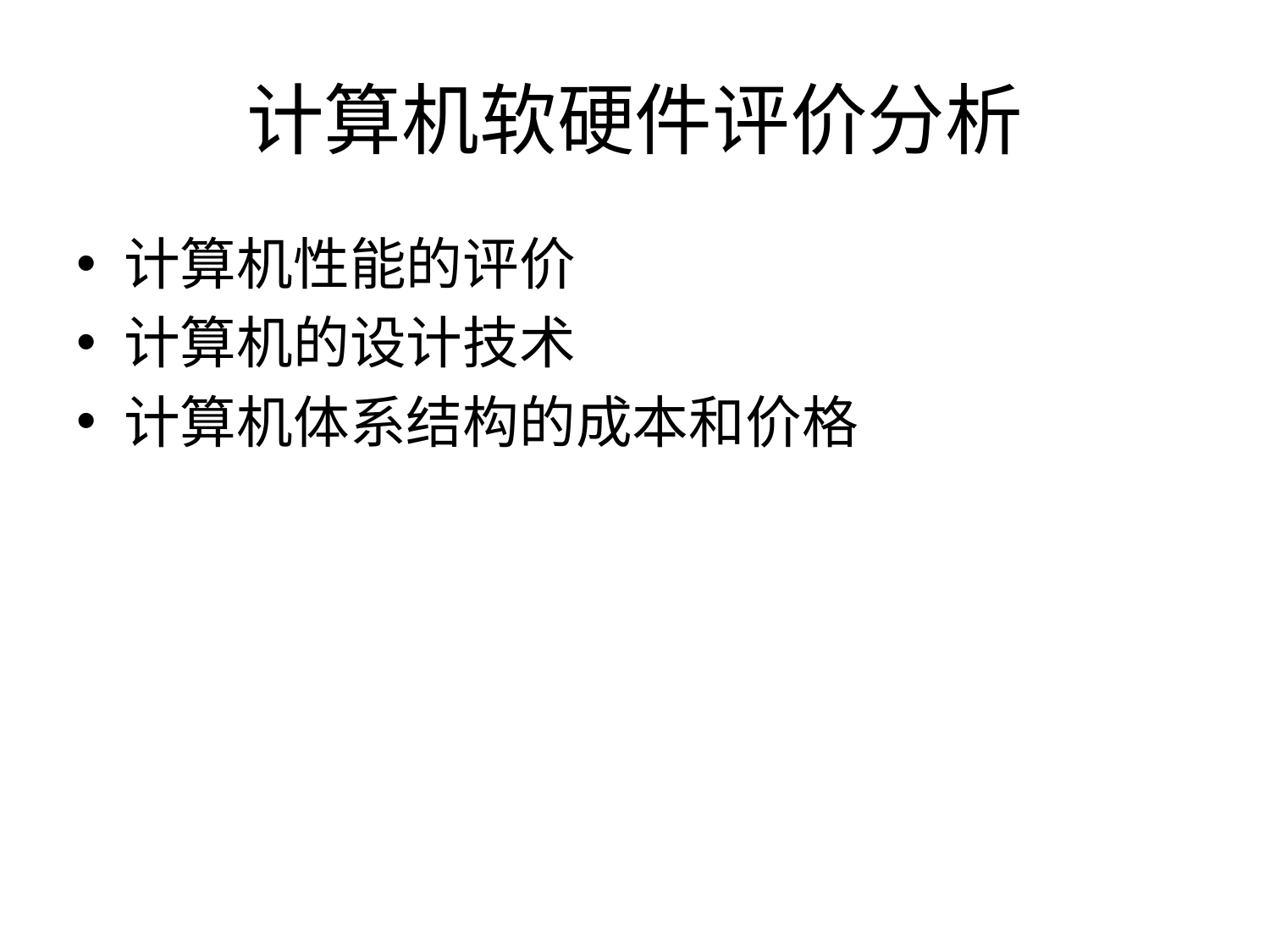

# 计算机软硬件评价分析
计算机性能的评价
计算机的设计技术
计算机体系结构的成本和价格